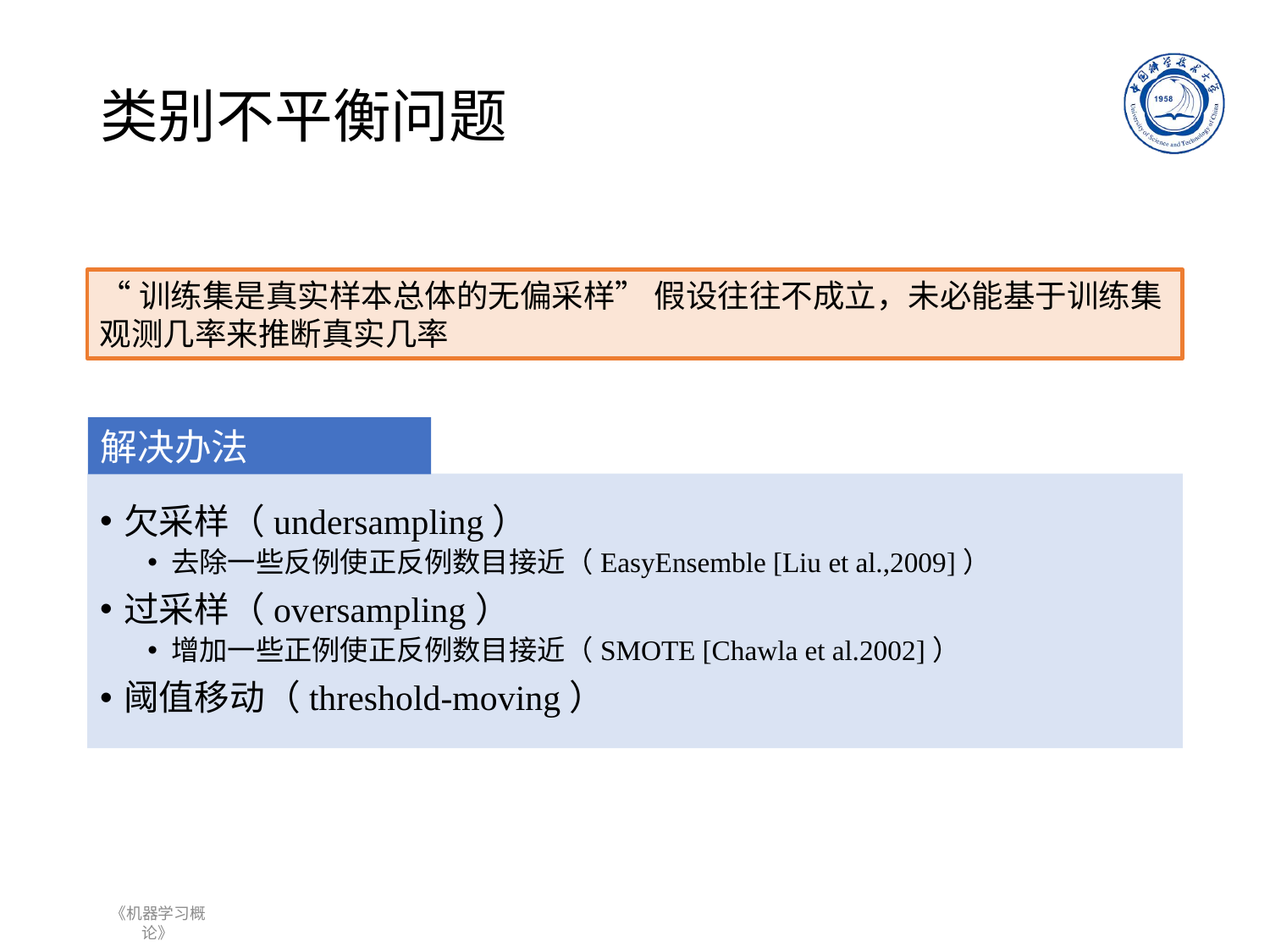

# 类别不平衡问题
40
“训练集是真实样本总体的无偏采样” 假设往往不成立，未必能基于训练集观测几率来推断真实几率
解决办法
欠采样（undersampling）
去除一些反例使正反例数目接近（EasyEnsemble [Liu et al.,2009]）
过采样（oversampling）
增加一些正例使正反例数目接近（SMOTE [Chawla et al.2002]）
阈值移动（threshold-moving）
《机器学习概论》